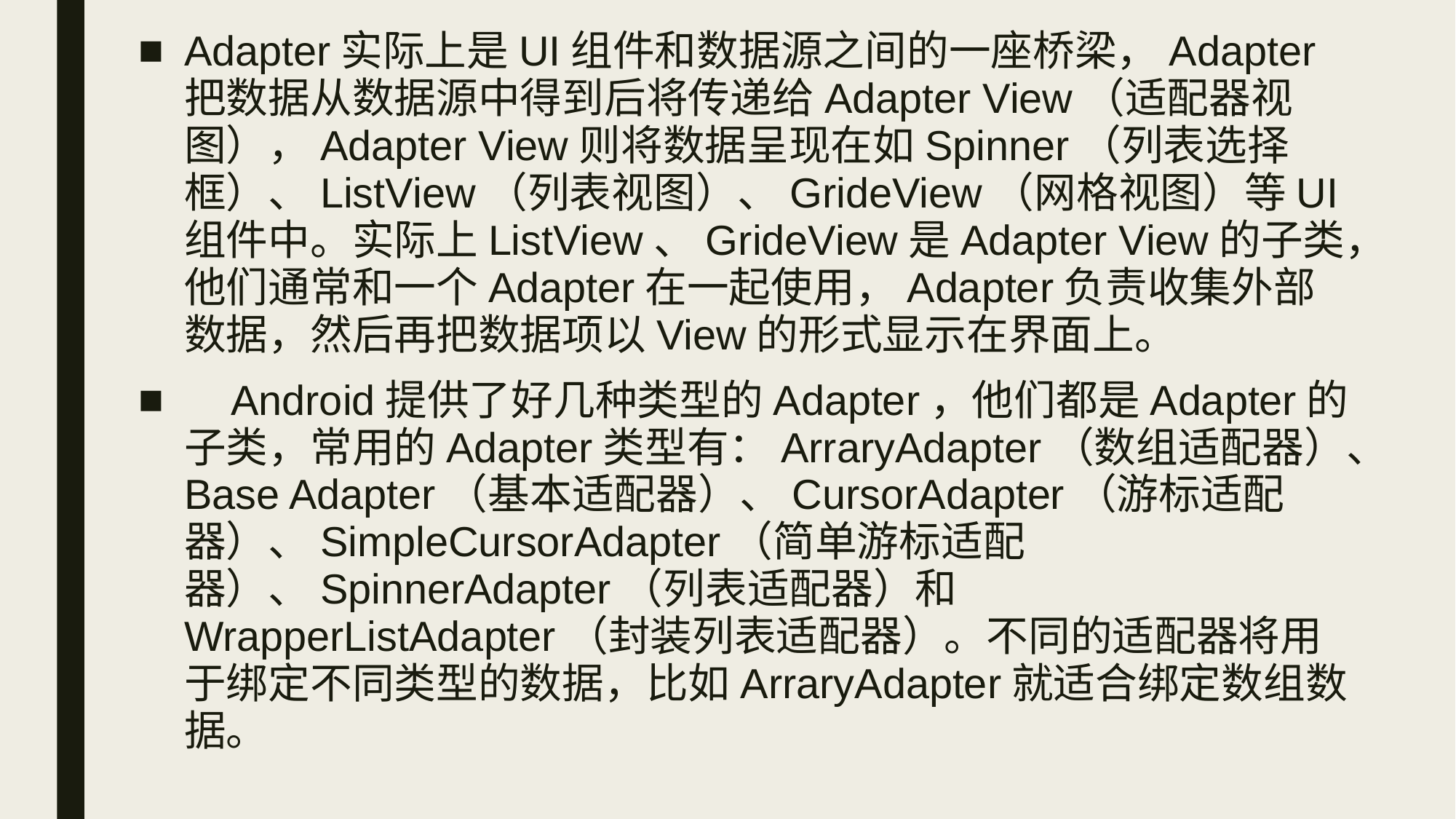

Adapter实际上是UI组件和数据源之间的一座桥梁，Adapter把数据从数据源中得到后将传递给Adapter View（适配器视图），Adapter View则将数据呈现在如Spinner（列表选择框）、ListView（列表视图）、GrideView（网格视图）等UI组件中。实际上ListView、GrideView是Adapter View的子类，他们通常和一个Adapter在一起使用，Adapter负责收集外部数据，然后再把数据项以View的形式显示在界面上。
    Android提供了好几种类型的Adapter，他们都是Adapter的子类，常用的Adapter类型有：ArraryAdapter（数组适配器）、Base Adapter（基本适配器）、CursorAdapter（游标适配器）、SimpleCursorAdapter（简单游标适配器）、SpinnerAdapter（列表适配器）和WrapperListAdapter（封装列表适配器）。不同的适配器将用于绑定不同类型的数据，比如ArraryAdapter就适合绑定数组数据。